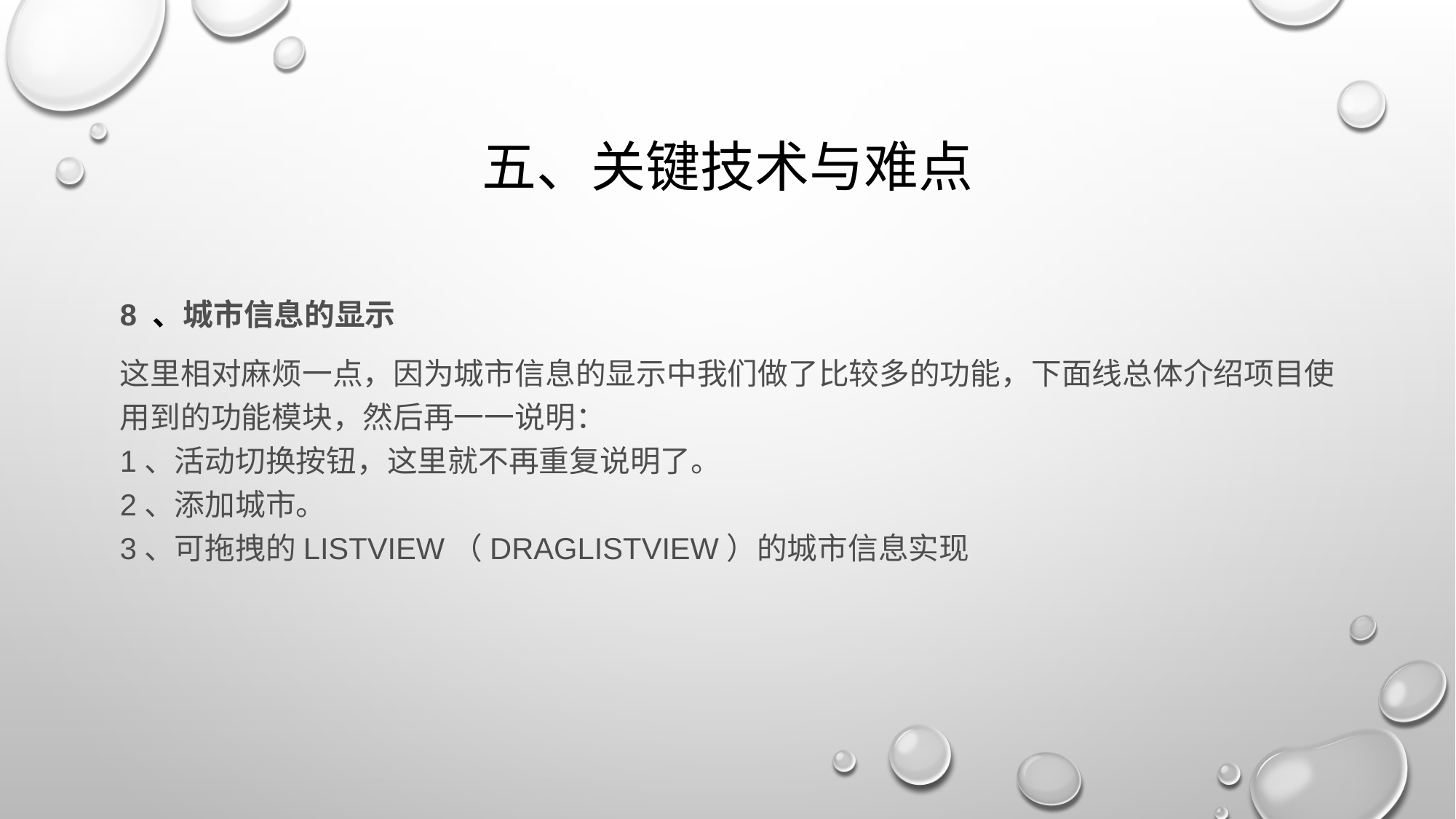

# 五、关键技术与难点
8 、城市信息的显示
这里相对麻烦一点，因为城市信息的显示中我们做了比较多的功能，下面线总体介绍项目使用到的功能模块，然后再一一说明：
1、活动切换按钮，这里就不再重复说明了。
2、添加城市。
3、可拖拽的ListView（DragListView）的城市信息实现